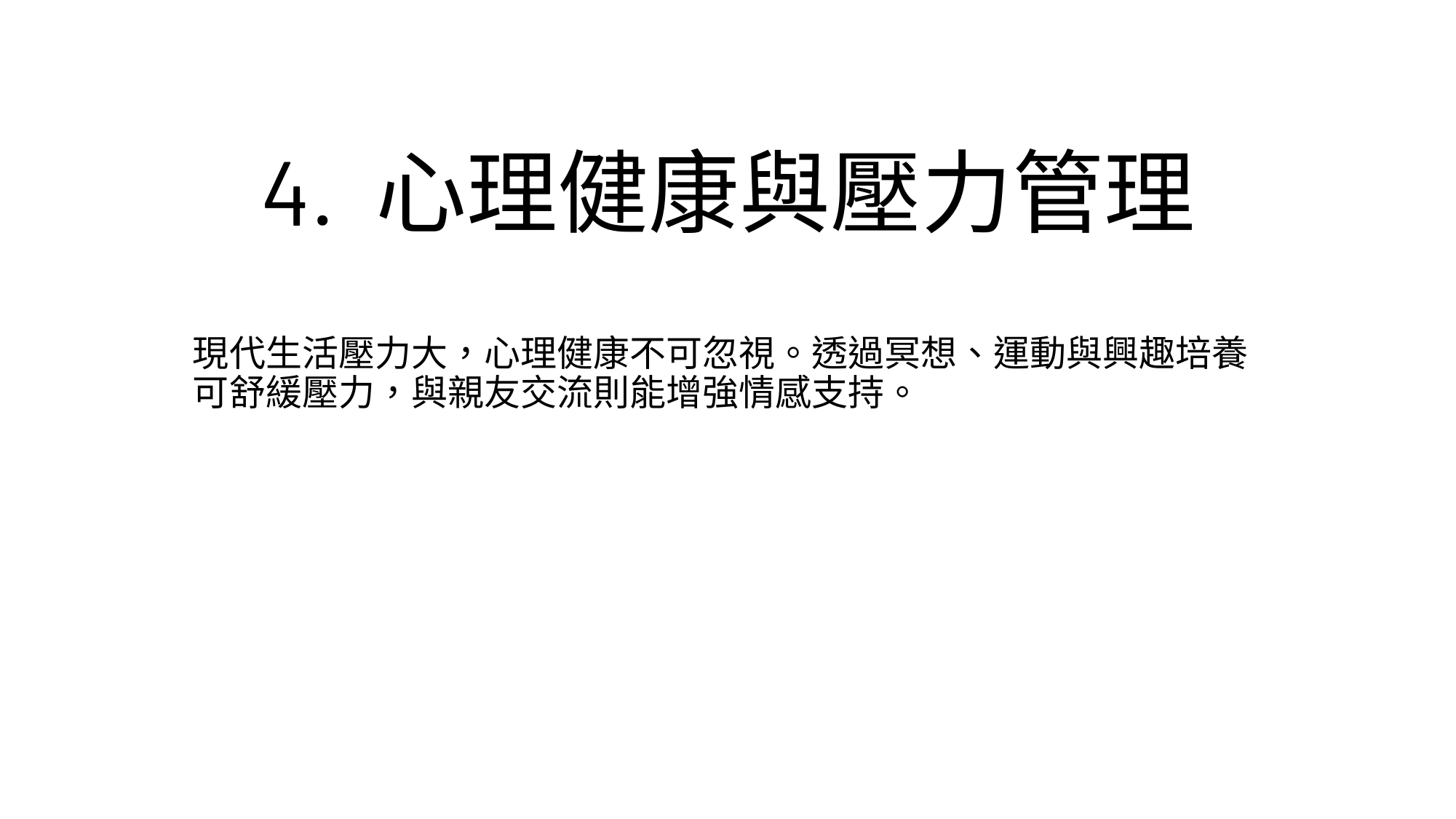

# 4. 心理健康與壓力管理
現代生活壓力大，心理健康不可忽視。透過冥想、運動與興趣培養可舒緩壓力，與親友交流則能增強情感支持。